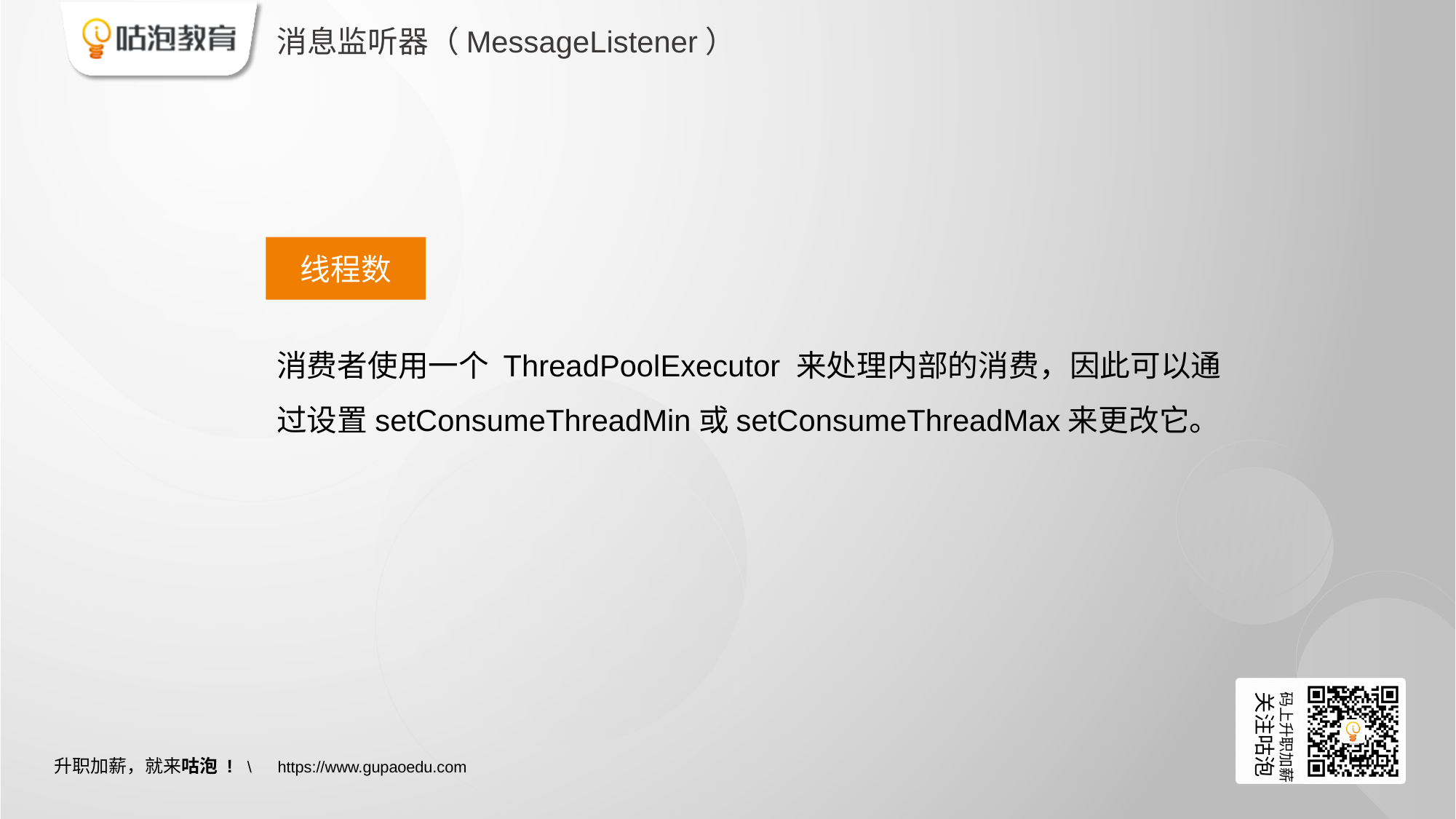

# 消息监听器（MessageListener）
线程数
消费者使用一个 ThreadPoolExecutor 来处理内部的消费，因此可以通过设置setConsumeThreadMin或setConsumeThreadMax来更改它。